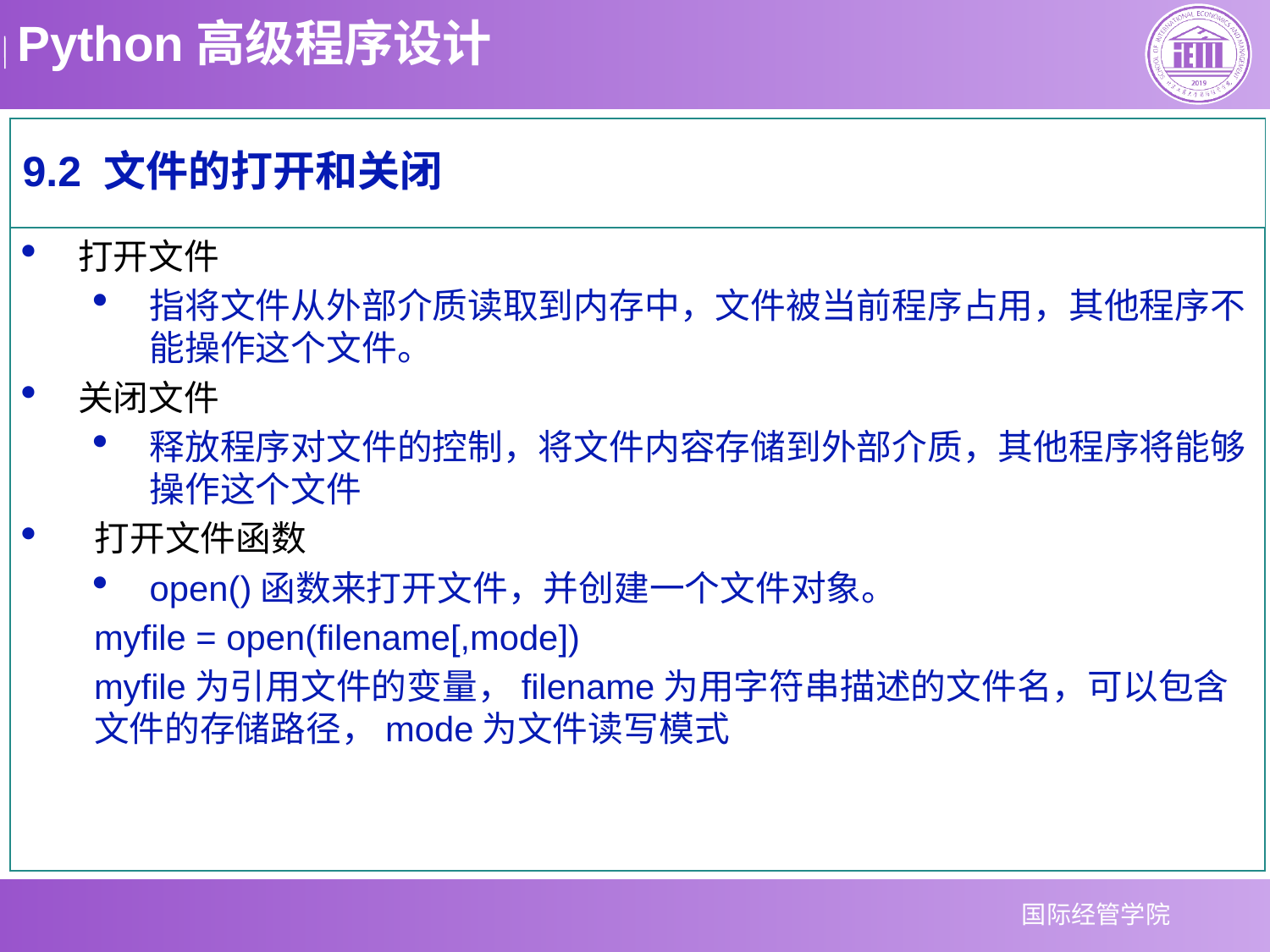

9.2 文件的打开和关闭
打开文件
指将文件从外部介质读取到内存中，文件被当前程序占用，其他程序不能操作这个文件。
关闭文件
释放程序对文件的控制，将文件内容存储到外部介质，其他程序将能够操作这个文件
 打开文件函数
open()函数来打开文件，并创建一个文件对象。
myfile = open(filename[,mode])
myfile为引用文件的变量，filename为用字符串描述的文件名，可以包含文件的存储路径，mode为文件读写模式